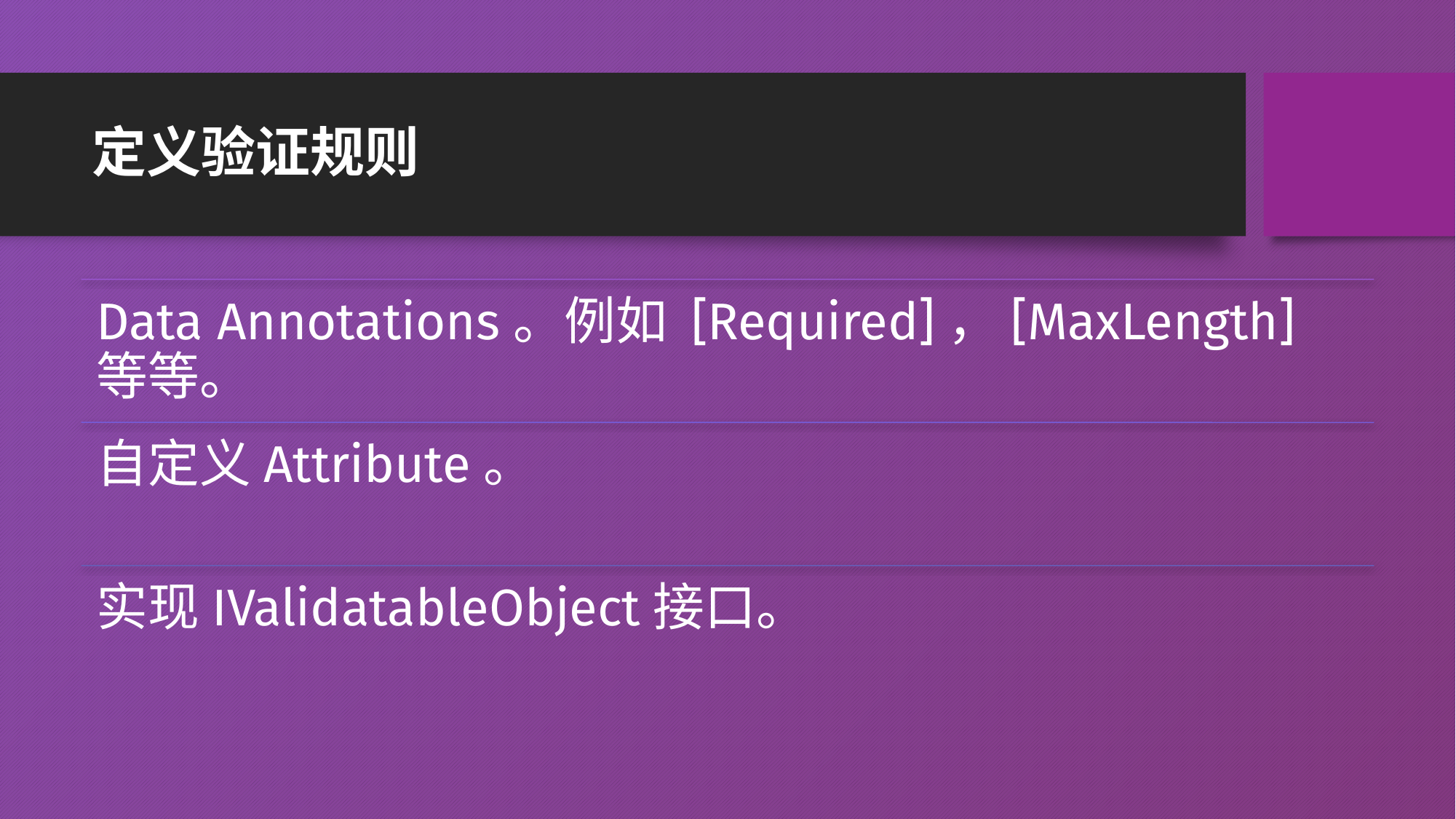

# 定义验证规则
Data Annotations。例如 [Required]，[MaxLength]等等。
自定义Attribute。
实现IValidatableObject接口。